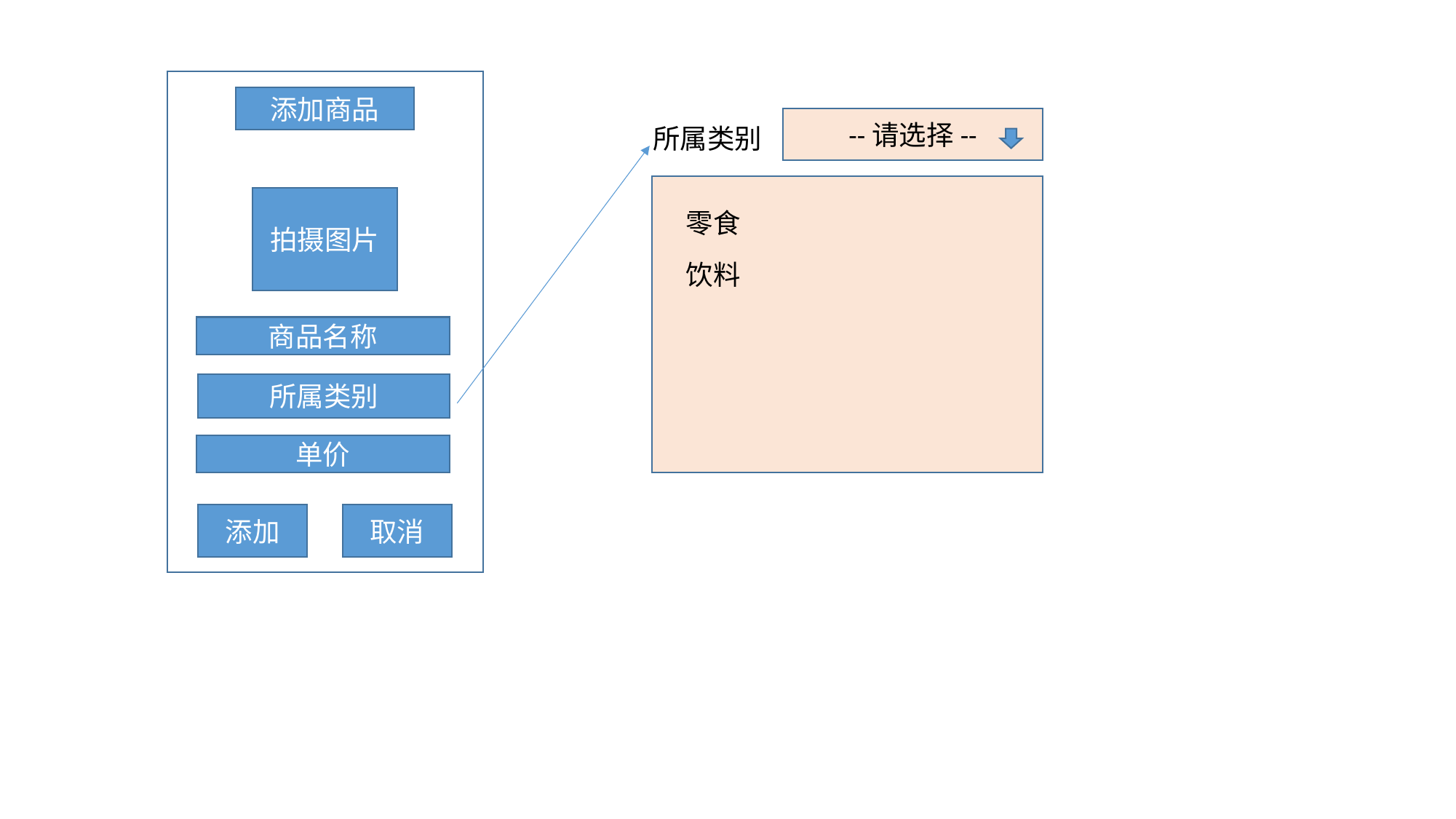

添加商品
拍摄图片
商品名称
所属类别
单价
取消
添加
--请选择--
所属类别

零食
饮料